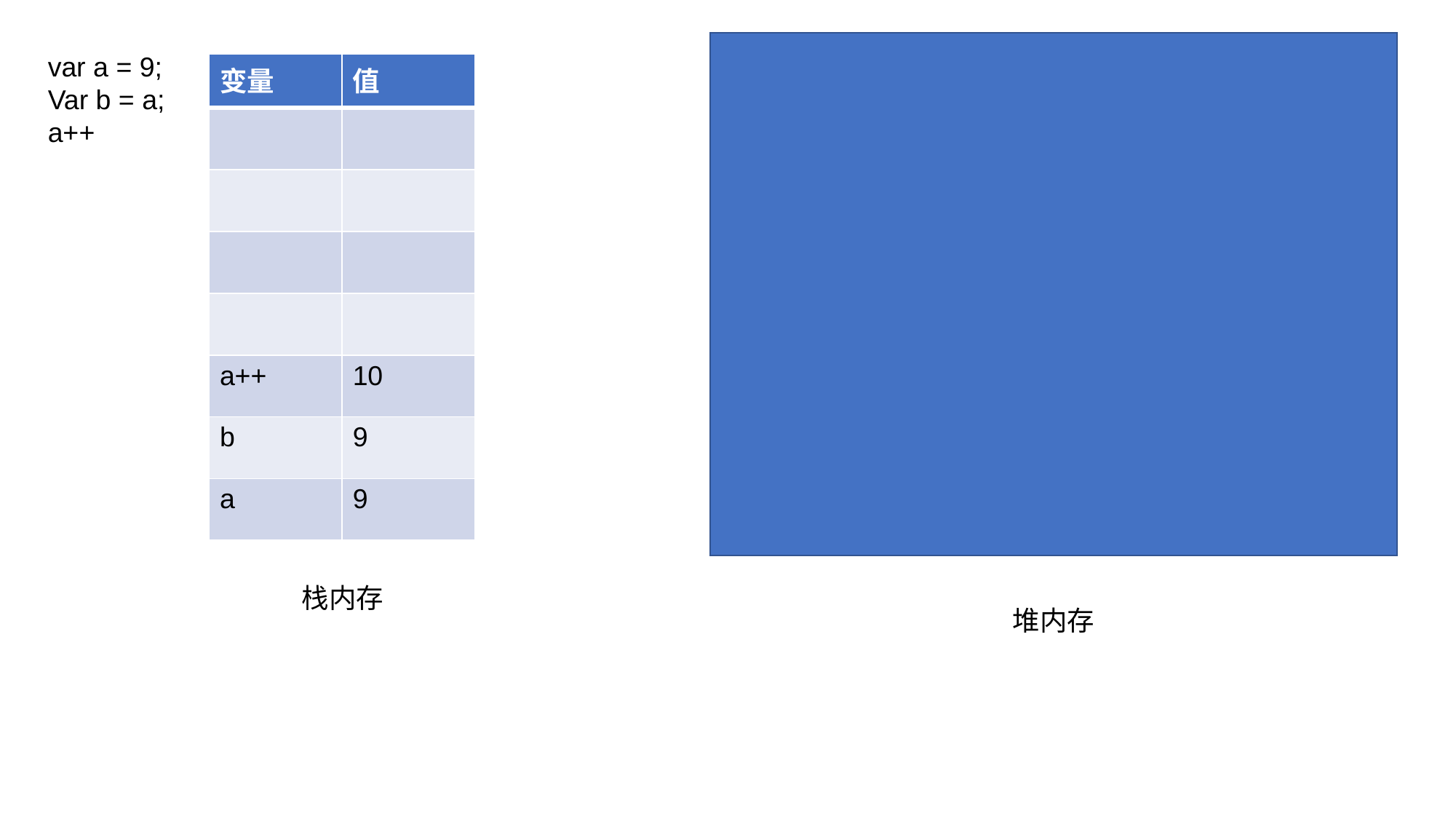

var a = 9;
Var b = a;
a++
| 变量 | 值 |
| --- | --- |
|  |  |
|  |  |
|  |  |
|  |  |
| a++ | 10 |
| b | 9 |
| a | 9 |
栈内存
堆内存